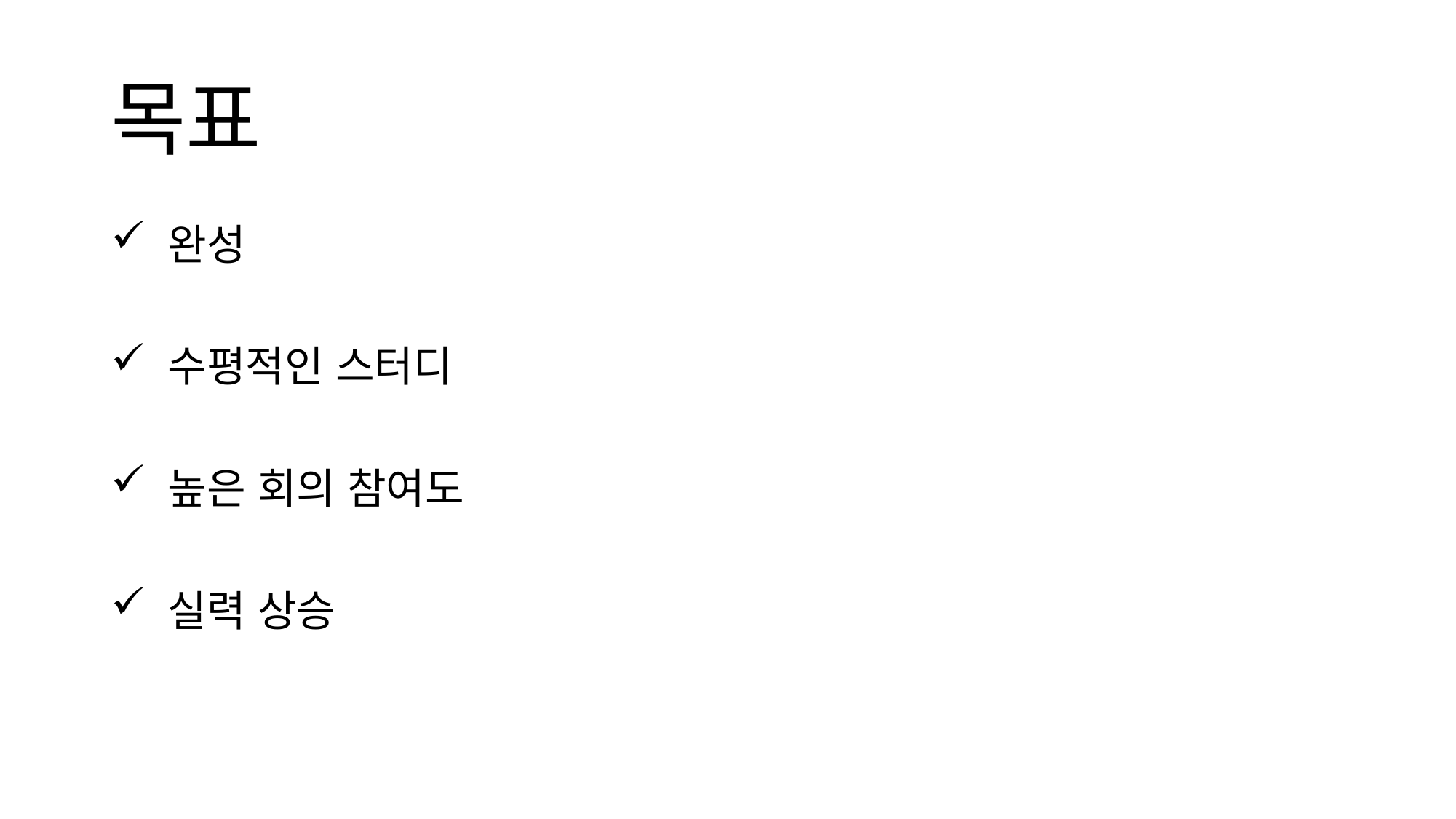

# 목표
 완성

 수평적인 스터디

 높은 회의 참여도

 실력 상승